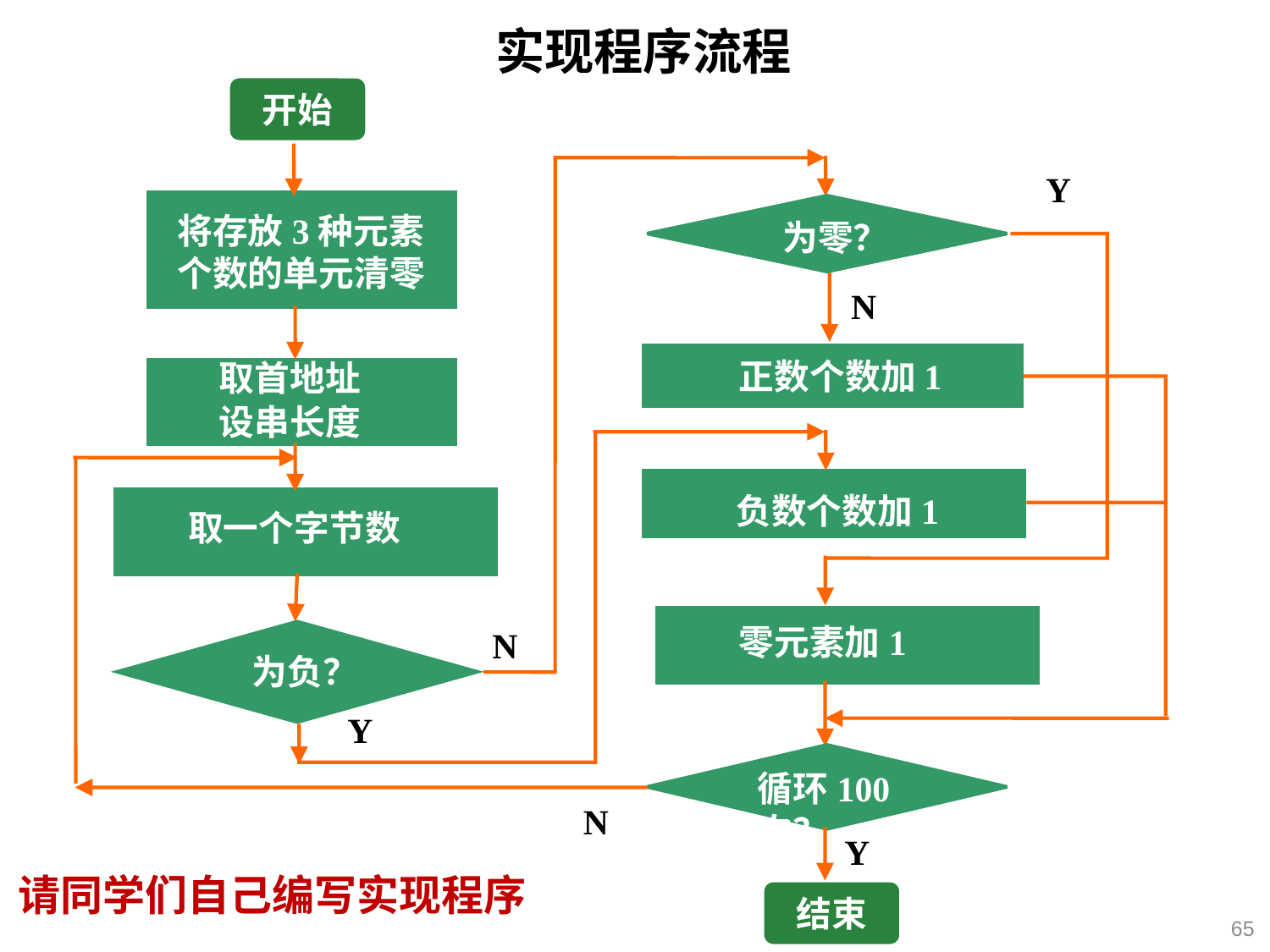

实现程序流程
开始

Y

将存放3种元素个数的单元清零
为零？

N

正数个数加1
取首地址
设串长度

负数个数加1

取一个字节数

零元素加1
N

为负？

Y

循环100次？

N
Y

请同学们自己编写实现程序
结束
65